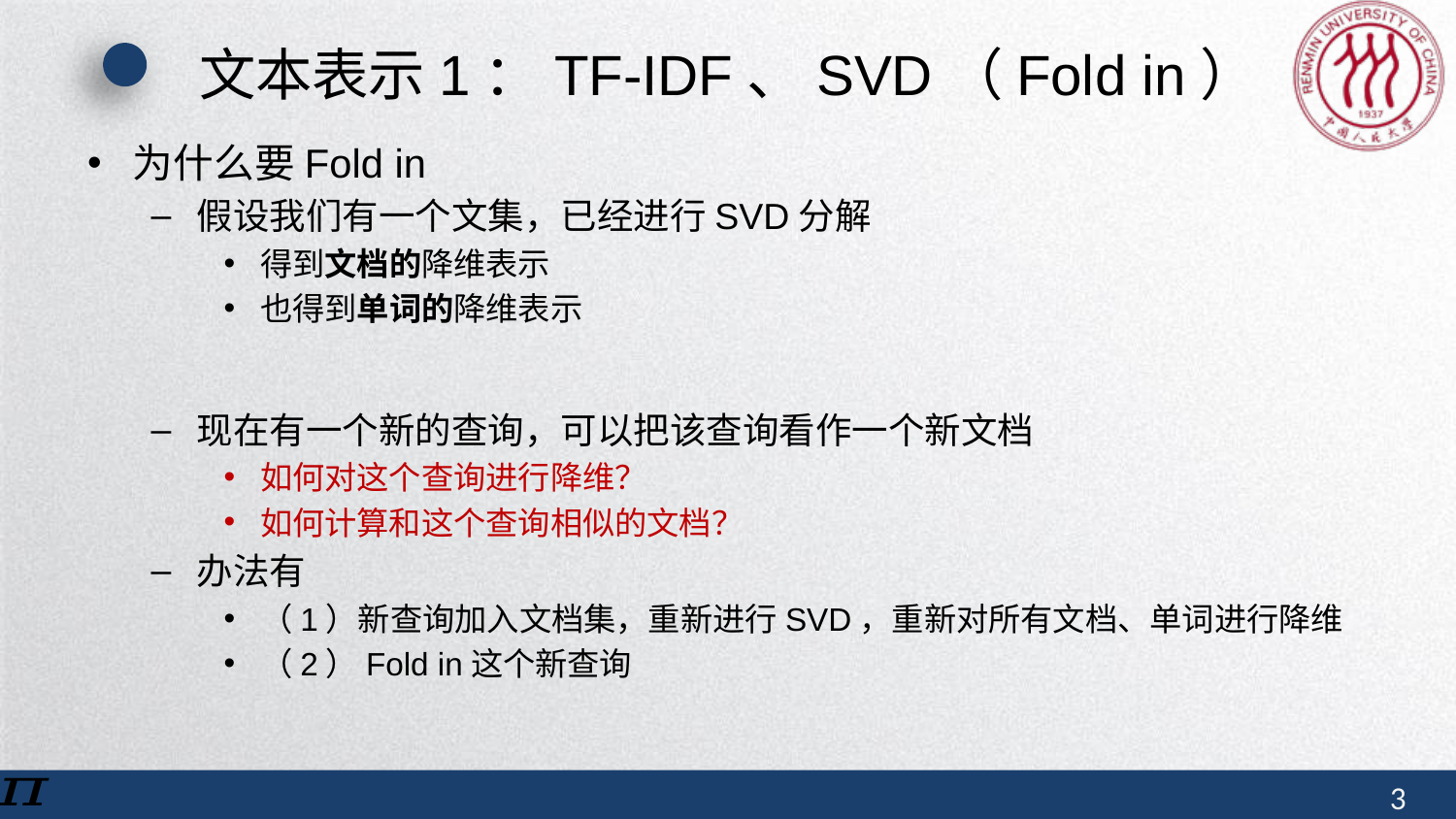

# 文本表示1：TF-IDF、SVD（Fold in）
为什么要Fold in
假设我们有一个文集，已经进行SVD分解
得到文档的降维表示
也得到单词的降维表示

现在有一个新的查询，可以把该查询看作一个新文档
如何对这个查询进行降维？
如何计算和这个查询相似的文档？
办法有
（1）新查询加入文档集，重新进行SVD，重新对所有文档、单词进行降维
（2）Fold in这个新查询